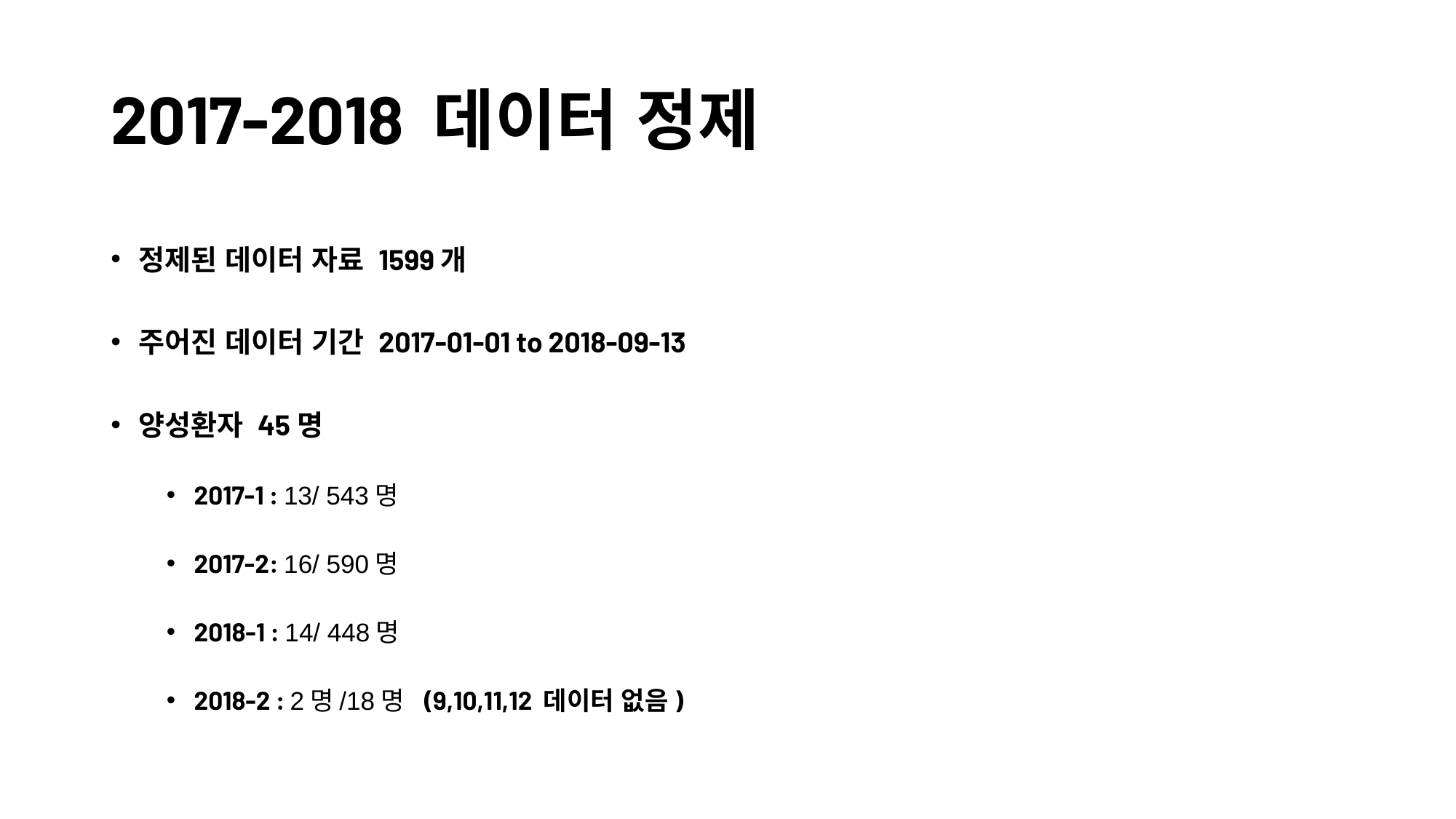

# 2017-2018 데이터 정제
정제된 데이터 자료 1599개
주어진 데이터 기간 2017-01-01 to 2018-09-13
양성환자 45명
2017-1 : 13/ 543명
2017-2: 16/ 590명
2018-1 : 14/ 448명
2018-2 : 2명/18명  (9,10,11,12 데이터 없음)